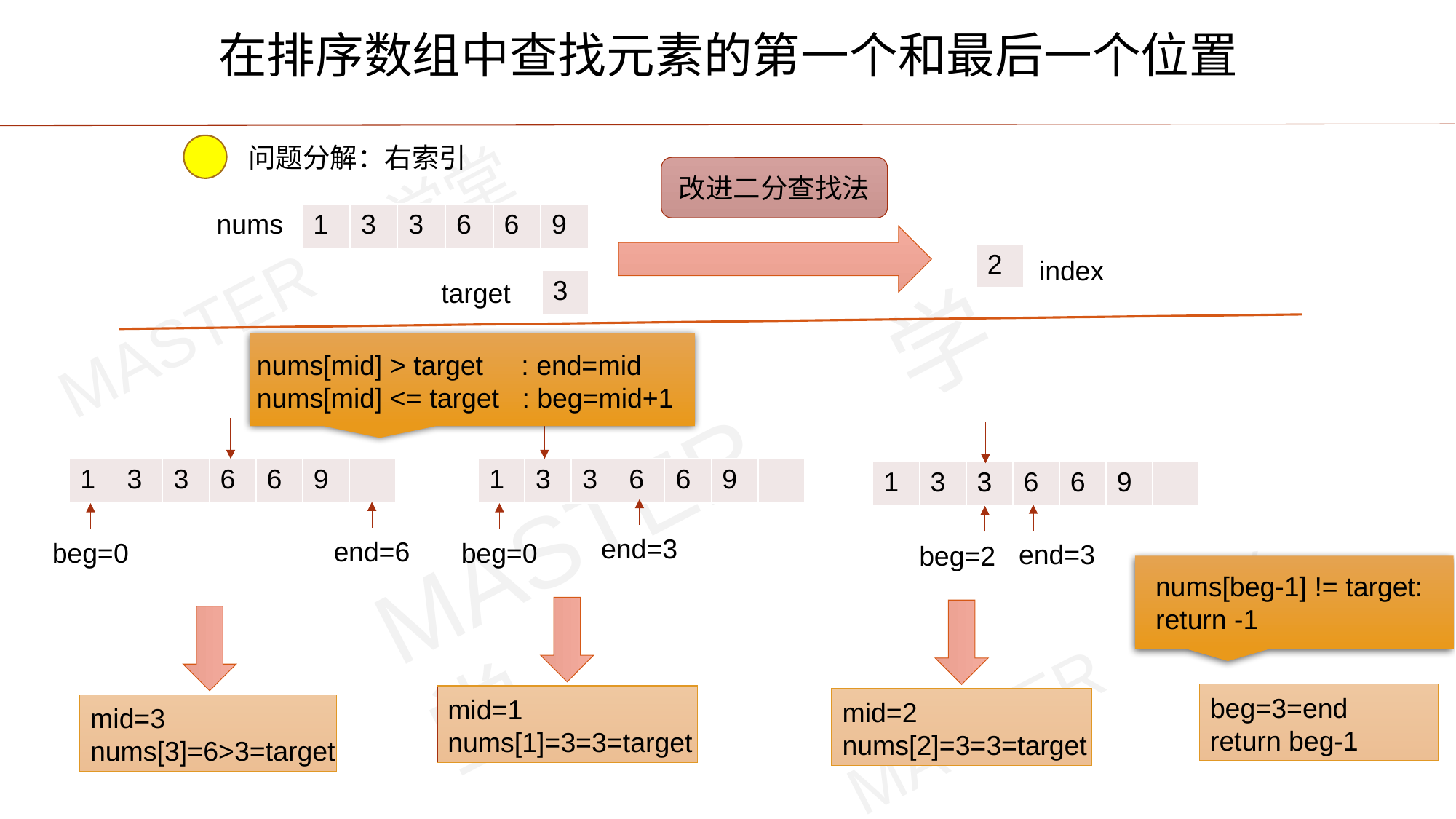

在排序数组中查找元素的第一个和最后一个位置
问题分解：右索引

改进二分查找法
nums
| 1 | 3 | 3 | 6 | 6 | 9 |
| --- | --- | --- | --- | --- | --- |

| 2 |
| --- |
index
| 3 |
| --- |
target

nums[mid] > target     : end=mid
nums[mid] <= target   : beg=mid+1
| 1 | 3 | 3 | 6 | 6 | 9 |  |
| --- | --- | --- | --- | --- | --- | --- |
| 1 | 3 | 3 | 6 | 6 | 9 |  |
| --- | --- | --- | --- | --- | --- | --- |
| 1 | 3 | 3 | 6 | 6 | 9 |  |
| --- | --- | --- | --- | --- | --- | --- |
end=3
end=6
beg=0
beg=0
end=3
beg=2

nums[beg-1] != target: return -1

beg=3=end
return beg-1

mid=1
nums[1]=3=3=target

mid=2
nums[2]=3=3=target

mid=3
nums[3]=6>3=target